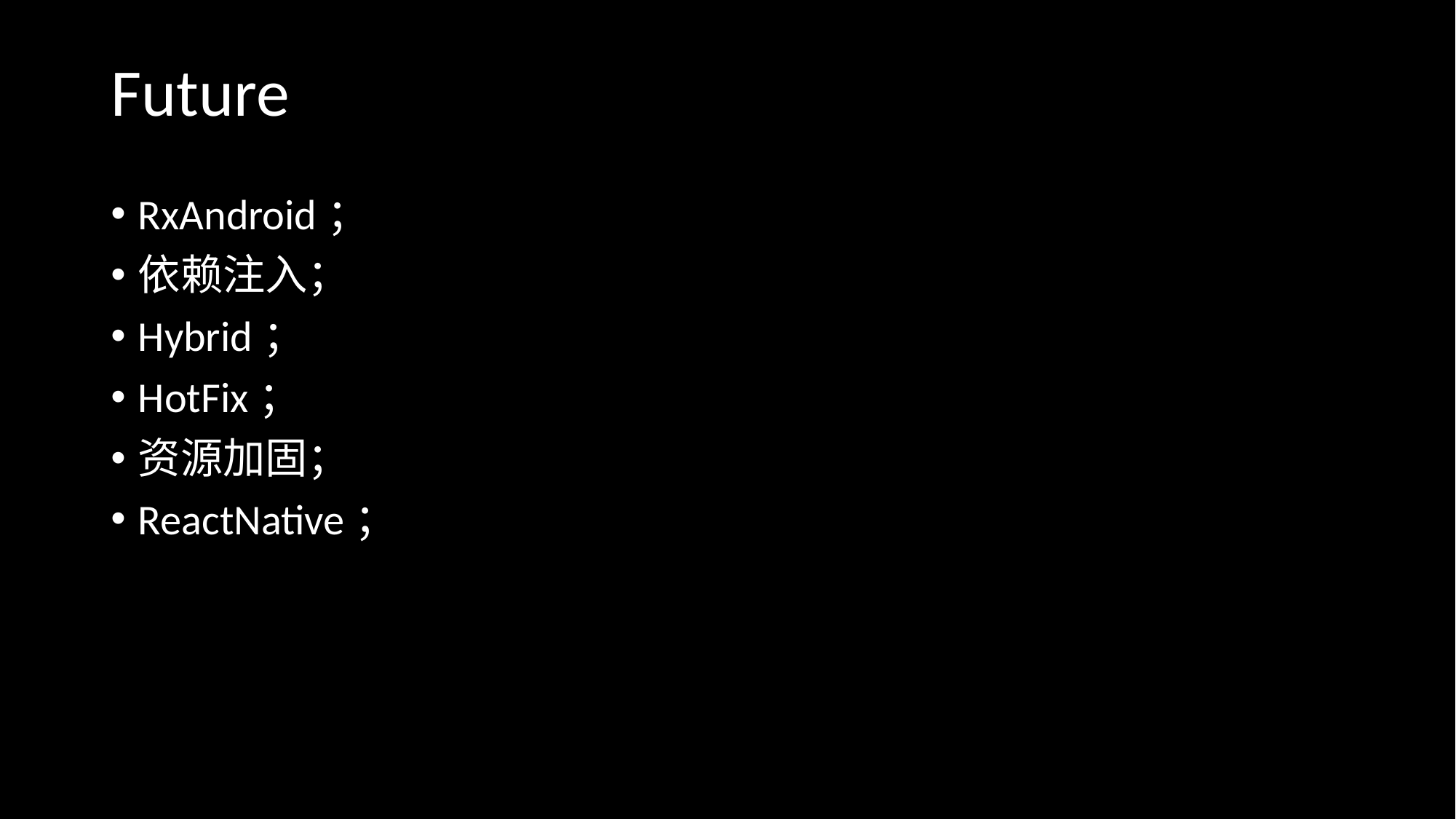

# Future
RxAndroid；
依赖注入；
Hybrid；
HotFix；
资源加固；
ReactNative；